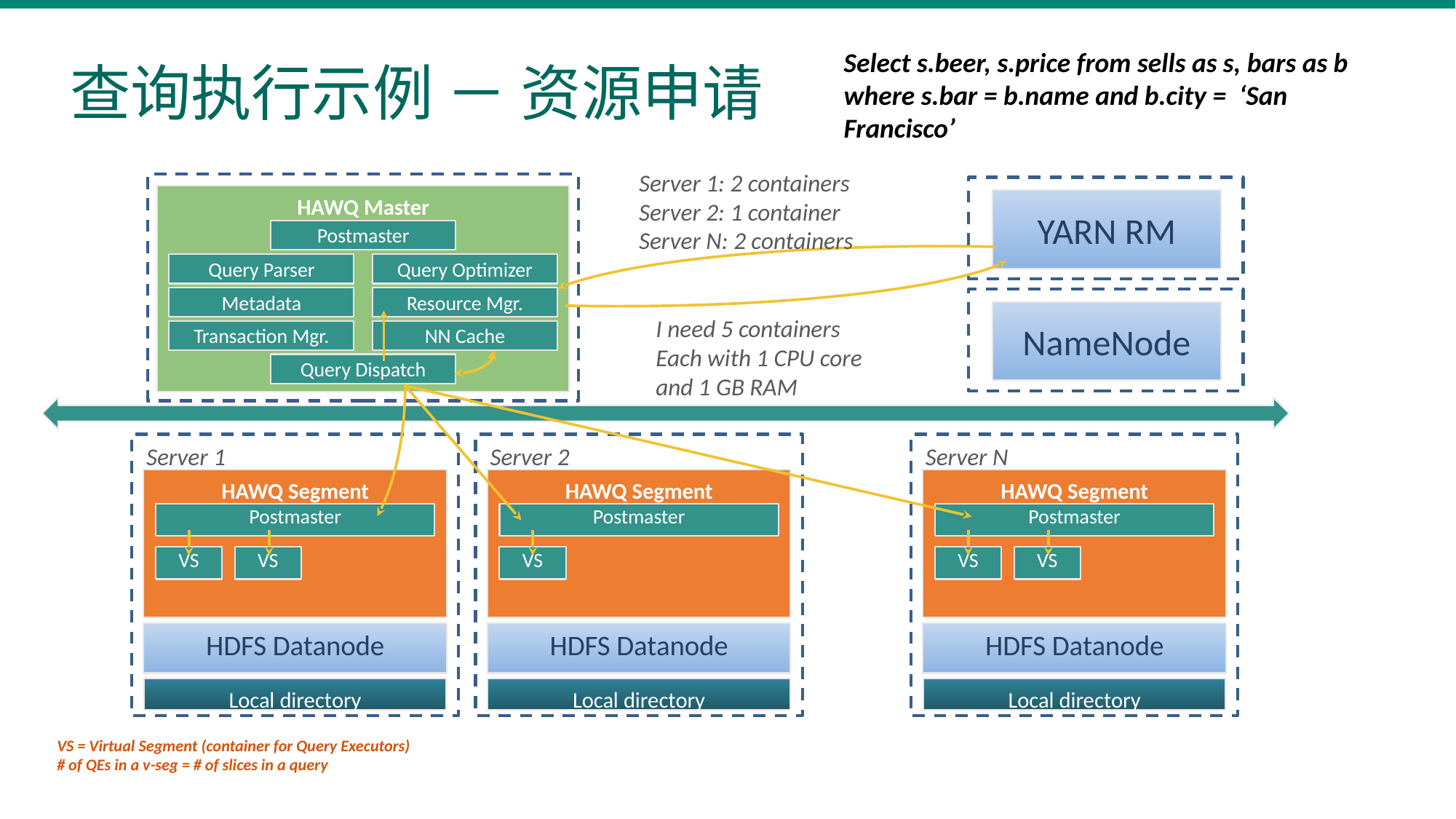

查询执行示例 － 资源申请
Select s.beer, s.price from sells as s, bars as b where s.bar = b.name and b.city =  ‘San Francisco’
Server 1: 2 containers
Server 2: 1 container
Server N: 2 containers

HAWQ Master
YARN RM
Postmaster
Query Parser
Query Optimizer
Metadata
Resource Mgr.

NameNode

I need 5 containers
Each with 1 CPU core
and 1 GB RAM

Transaction Mgr.
NN Cache
Query Dispatch

Server N
Server 2
Server 1
HAWQ Segment
HAWQ Segment
HAWQ Segment
Postmaster
Postmaster
Postmaster
VS
VS
VS
VS
VS
HDFS Datanode
HDFS Datanode
HDFS Datanode
Local directory
Local directory
Local directory
VS = Virtual Segment (container for Query Executors)
# of QEs in a v-seg = # of slices in a query